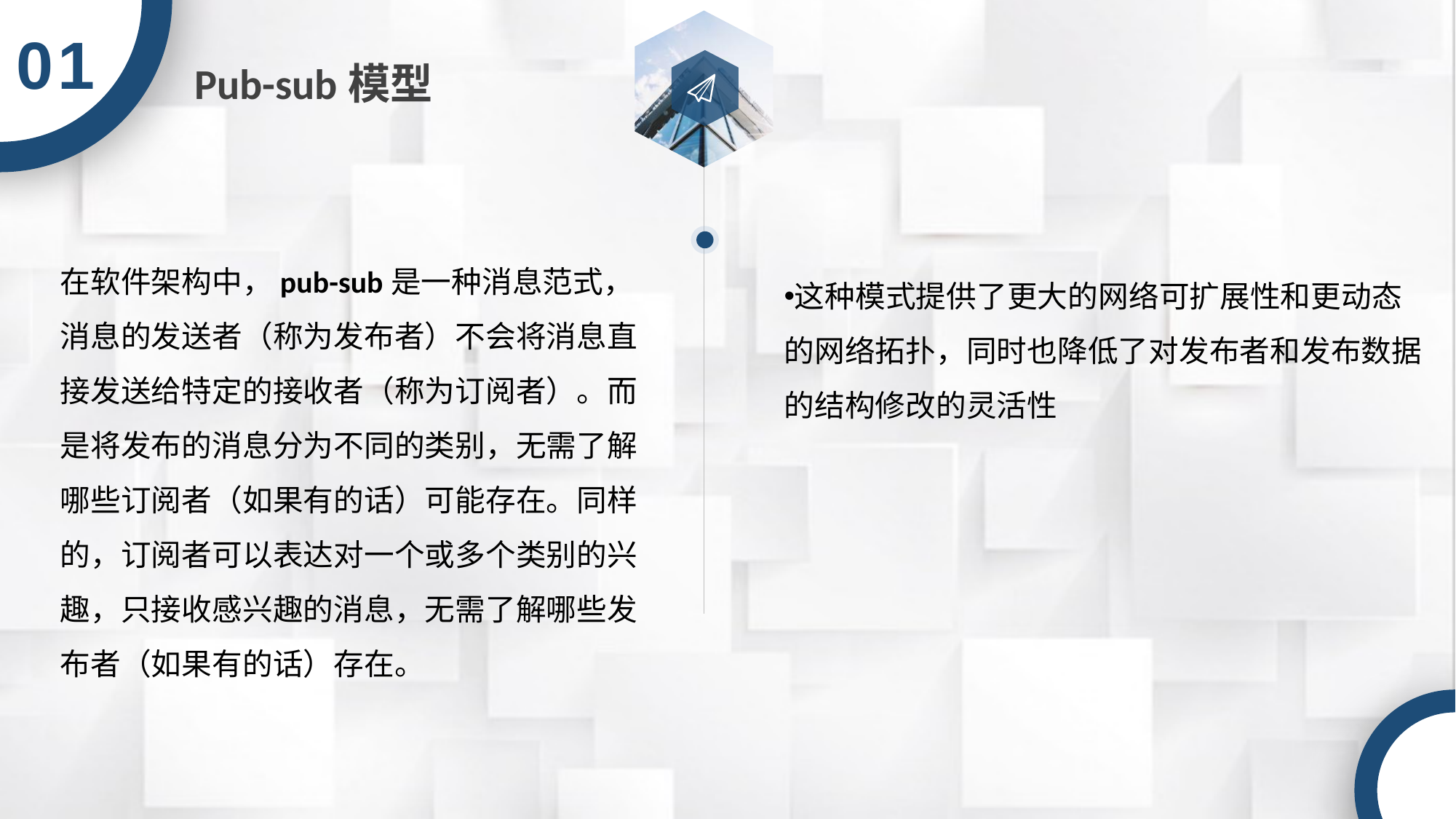

01
Pub-sub模型

在软件架构中，pub-sub是一种消息范式，消息的发送者（称为发布者）不会将消息直接发送给特定的接收者（称为订阅者）。而是将发布的消息分为不同的类别，无需了解哪些订阅者（如果有的话）可能存在。同样的，订阅者可以表达对一个或多个类别的兴趣，只接收感兴趣的消息，无需了解哪些发布者（如果有的话）存在。
这种模式提供了更大的网络可扩展性和更动态的网络拓扑，同时也降低了对发布者和发布数据的结构修改的灵活性